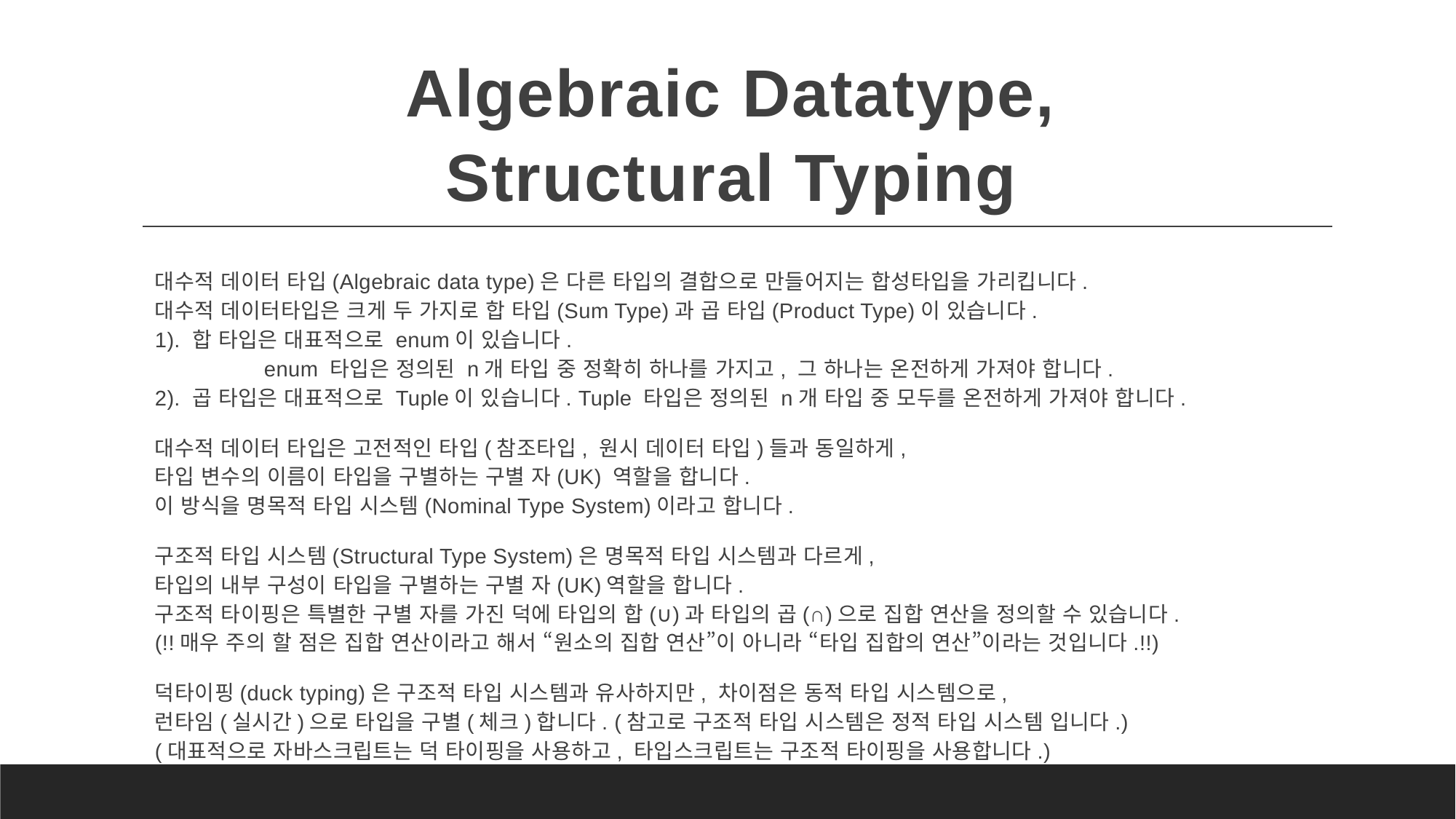

# Algebraic Datatype, Structural Typing
대수적 데이터 타입(Algebraic data type)은 다른 타입의 결합으로 만들어지는 합성타입을 가리킵니다.
대수적 데이터타입은 크게 두 가지로 합 타입(Sum Type)과 곱 타입(Product Type)이 있습니다.
1). 합 타입은 대표적으로 enum이 있습니다.
	enum 타입은 정의된 n개 타입 중 정확히 하나를 가지고, 그 하나는 온전하게 가져야 합니다.
2). 곱 타입은 대표적으로 Tuple이 있습니다. Tuple 타입은 정의된 n개 타입 중 모두를 온전하게 가져야 합니다.
대수적 데이터 타입은 고전적인 타입(참조타입, 원시 데이터 타입)들과 동일하게,
타입 변수의 이름이 타입을 구별하는 구별 자(UK) 역할을 합니다.
이 방식을 명목적 타입 시스템(Nominal Type System)이라고 합니다.
구조적 타입 시스템(Structural Type System)은 명목적 타입 시스템과 다르게,
타입의 내부 구성이 타입을 구별하는 구별 자(UK)역할을 합니다.
구조적 타이핑은 특별한 구별 자를 가진 덕에 타입의 합(∪)과 타입의 곱(∩)으로 집합 연산을 정의할 수 있습니다.
(!!매우 주의 할 점은 집합 연산이라고 해서 “원소의 집합 연산”이 아니라 “타입 집합의 연산”이라는 것입니다.!!)
덕타이핑(duck typing)은 구조적 타입 시스템과 유사하지만, 차이점은 동적 타입 시스템으로,
런타임(실시간)으로 타입을 구별(체크)합니다. (참고로 구조적 타입 시스템은 정적 타입 시스템 입니다.)
(대표적으로 자바스크립트는 덕 타이핑을 사용하고, 타입스크립트는 구조적 타이핑을 사용합니다.)